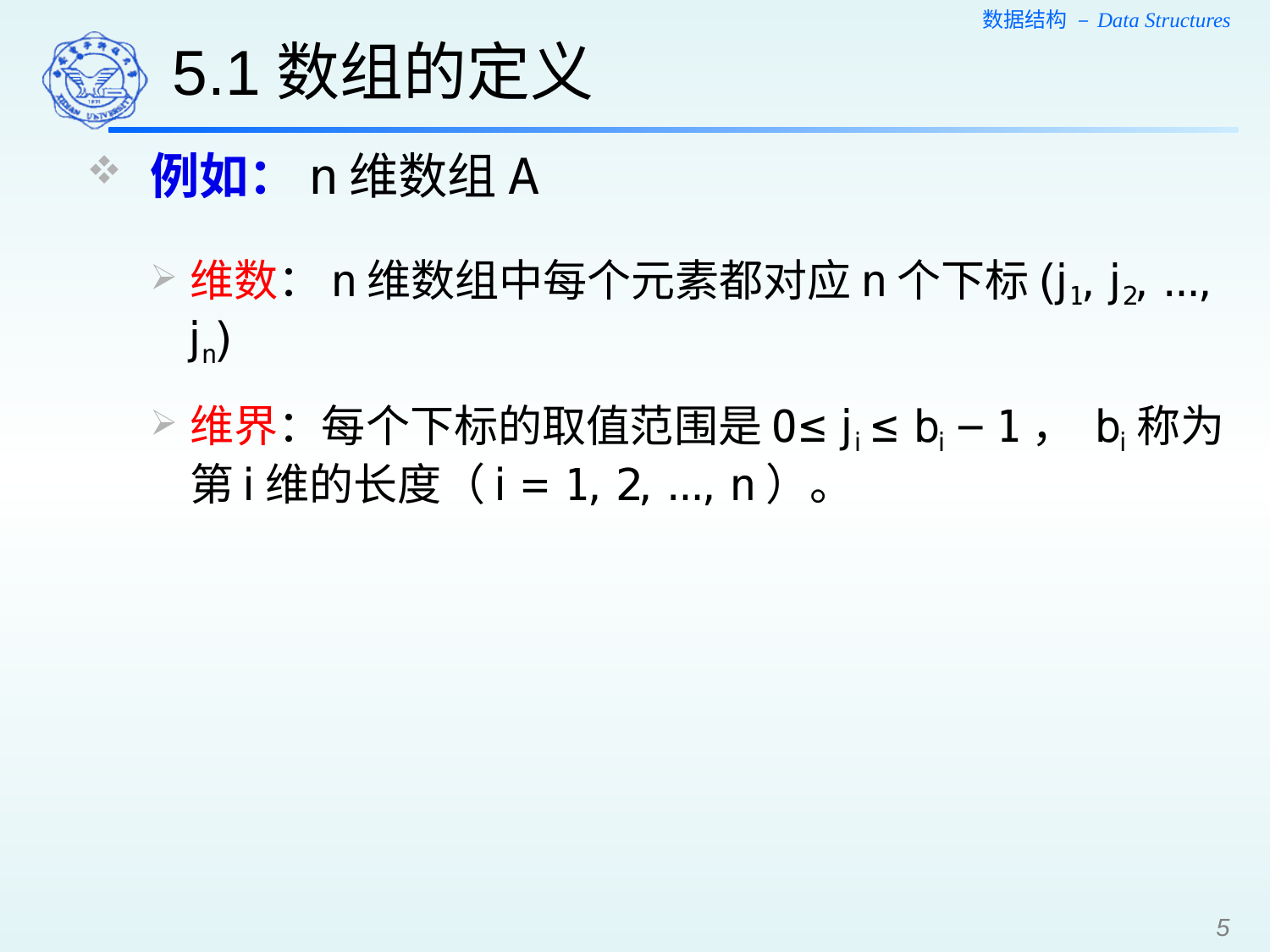

5.1数组的定义
例如：n维数组A
维数：n维数组中每个元素都对应n个下标(j1, j2, …, jn)
维界：每个下标的取值范围是0≤ ji ≤ bi – 1， bi称为第i维的长度（i = 1, 2, …, n）。
5